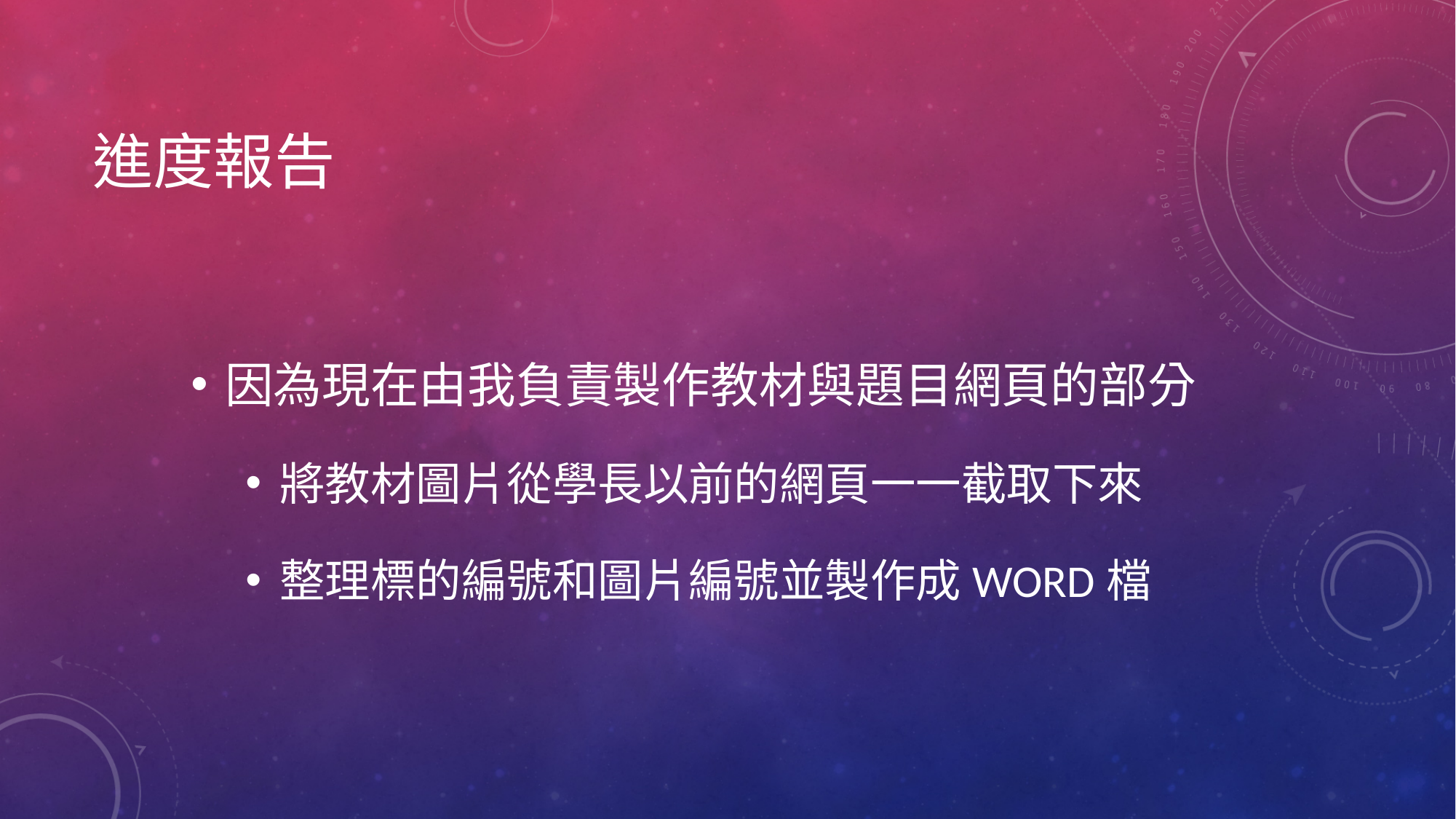

# 進度報告
因為現在由我負責製作教材與題目網頁的部分
將教材圖片從學長以前的網頁一一截取下來
整理標的編號和圖片編號並製作成WORD檔